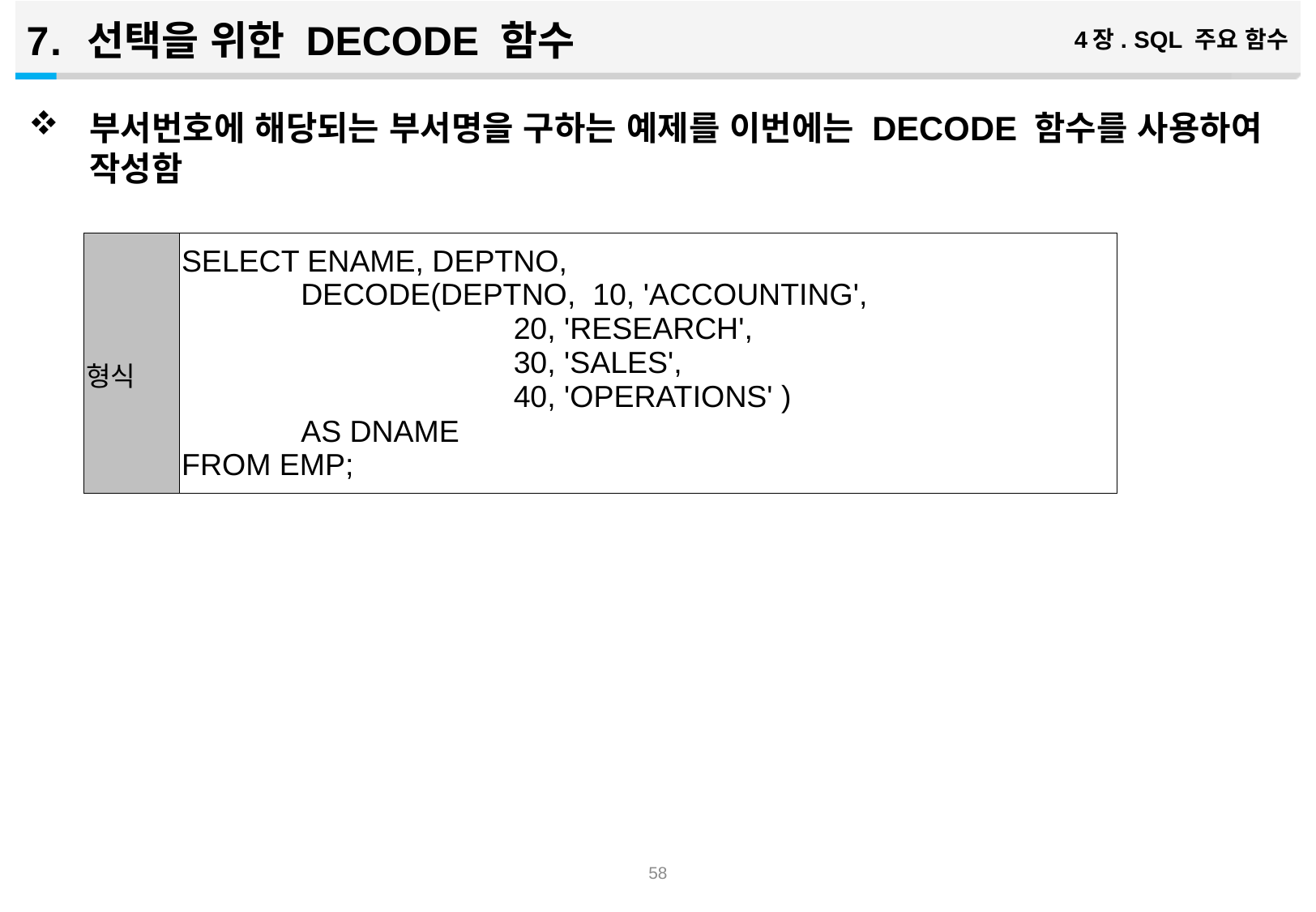

선택을 위한 DECODE 함수
4장. SQL 주요 함수
부서번호에 해당되는 부서명을 구하는 예제를 이번에는 DECODE 함수를 사용하여 작성함

| 형식 | SELECT ENAME, DEPTNO, DECODE(DEPTNO, 10, 'ACCOUNTING', 20, 'RESEARCH', 30, 'SALES', 40, 'OPERATIONS' ) AS DNAME FROM EMP; |
| --- | --- |
58